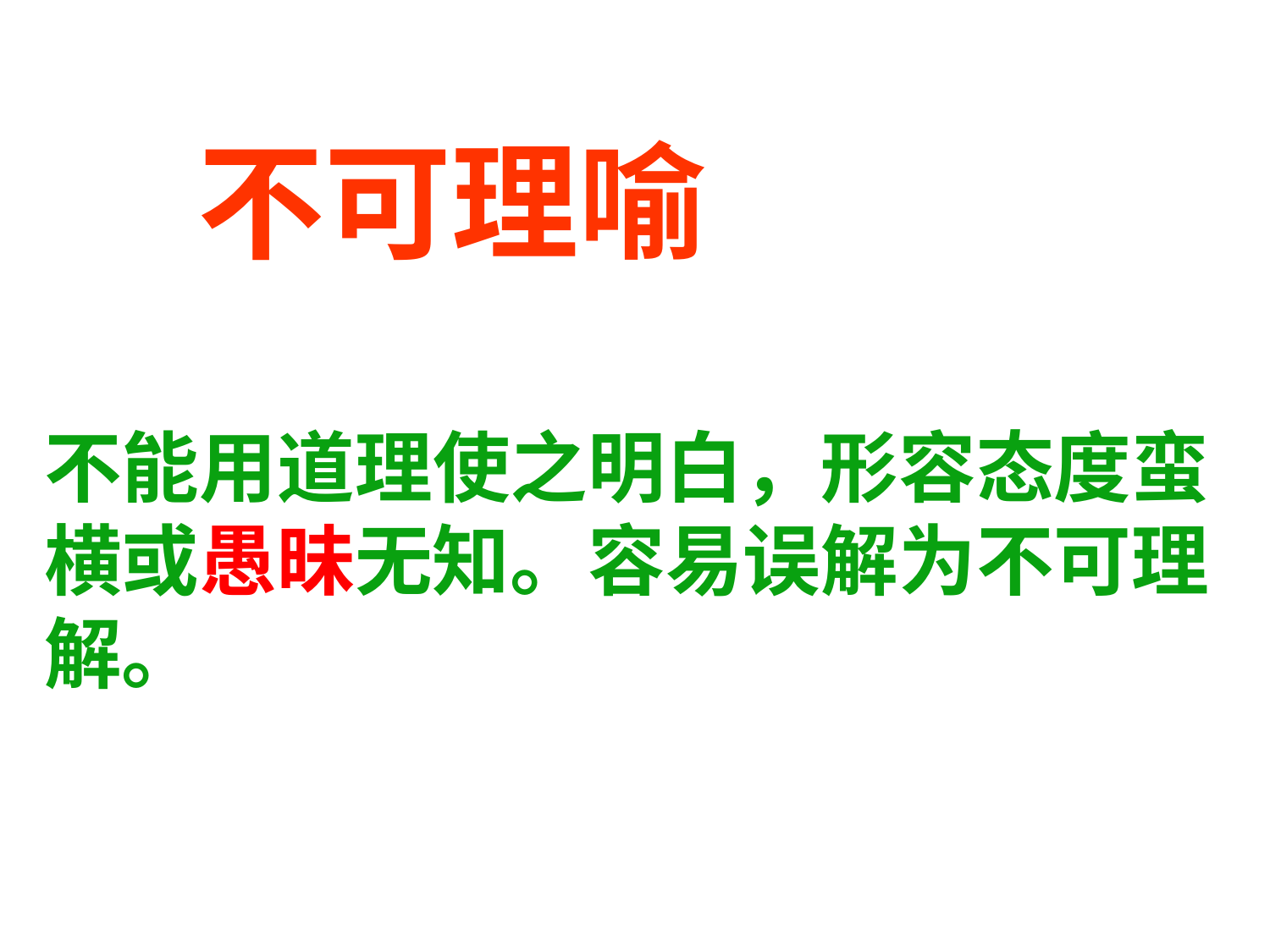

不可理喻
不能用道理使之明白，形容态度蛮横或愚昧无知。容易误解为不可理解。